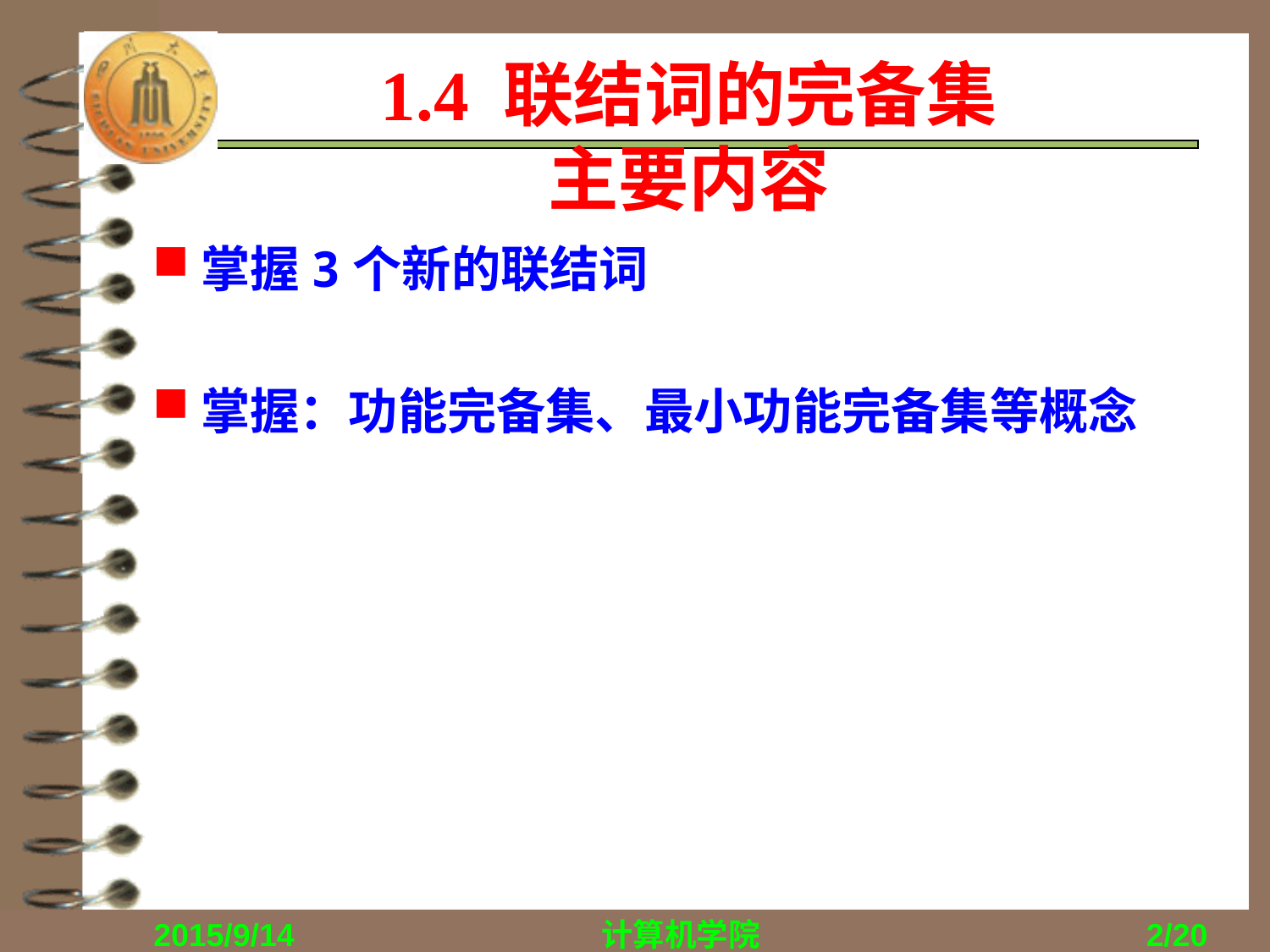

# 1.4 联结词的完备集 主要内容

掌握3个新的联结词

掌握：功能完备集、最小功能完备集等概念
2015/9/14
计算机学院
2/20